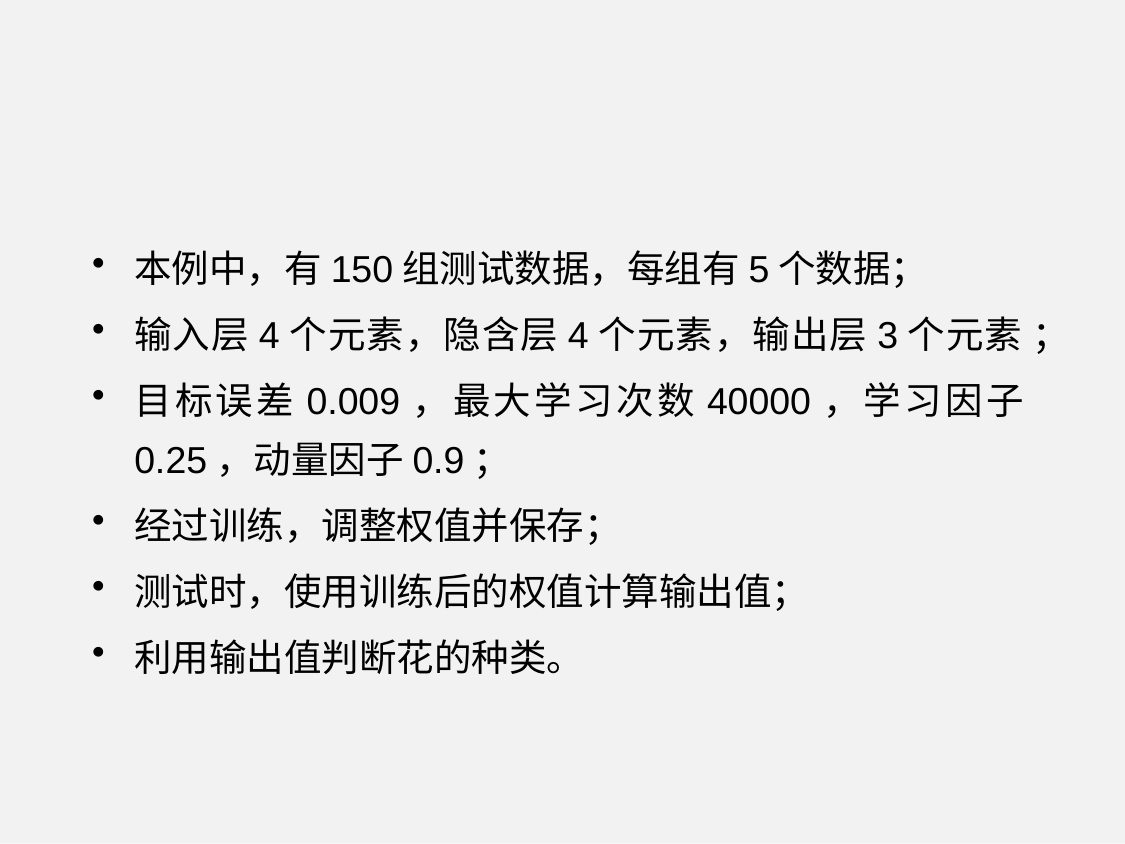

本例中，有150组测试数据，每组有5个数据；
输入层4个元素，隐含层4个元素，输出层3个元素 ；
目标误差0.009，最大学习次数40000，学习因子0.25，动量因子0.9；
经过训练，调整权值并保存；
测试时，使用训练后的权值计算输出值；
利用输出值判断花的种类。